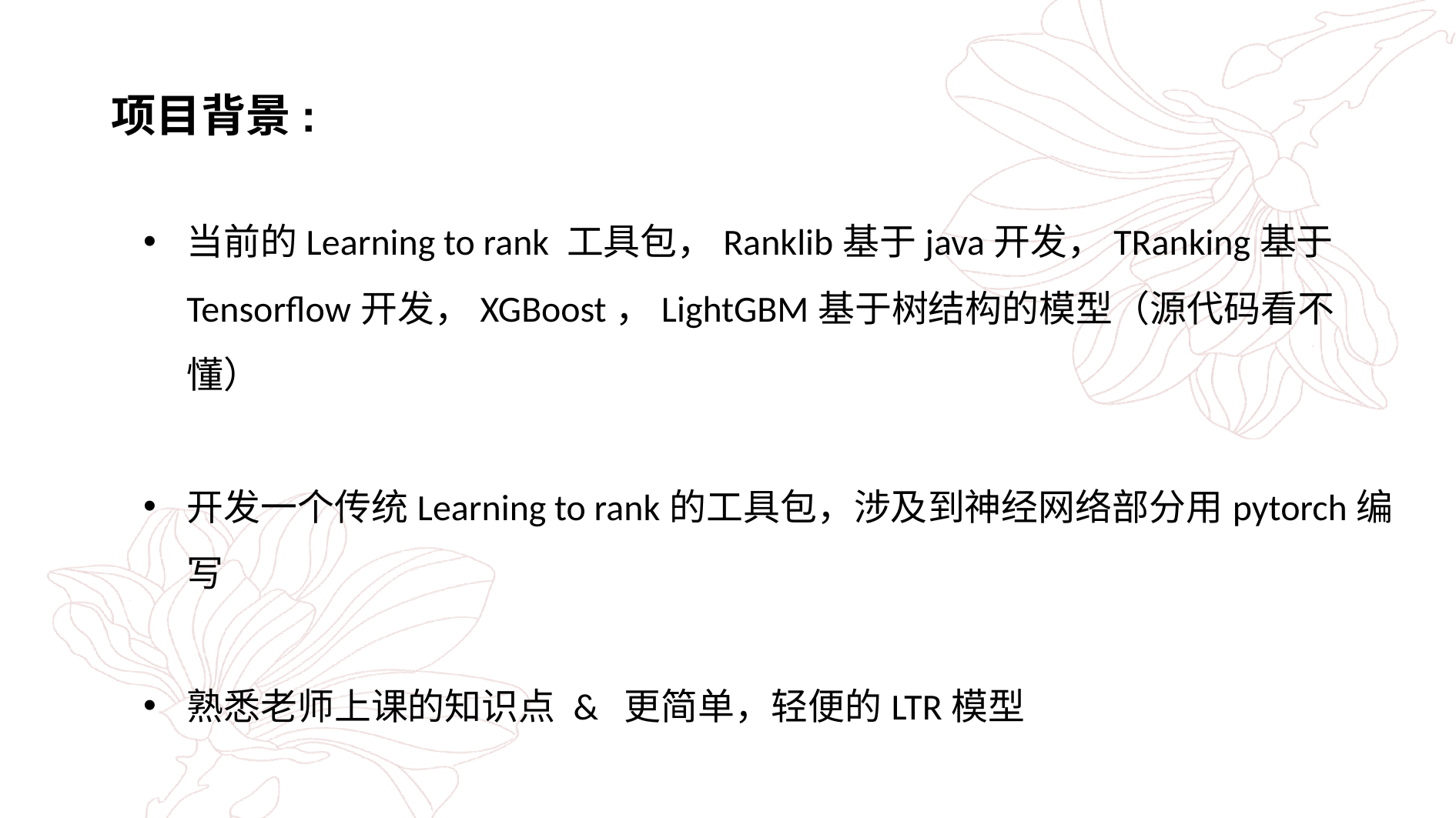

项目背景:
当前的Learning to rank 工具包，Ranklib基于java开发，TRanking基于Tensorflow开发，XGBoost，LightGBM基于树结构的模型（源代码看不懂）

开发一个传统Learning to rank的工具包，涉及到神经网络部分用pytorch编写

熟悉老师上课的知识点 &  更简单，轻便的LTR模型

已上传到pypi上面，可以通过pip install learning_to_rank下载